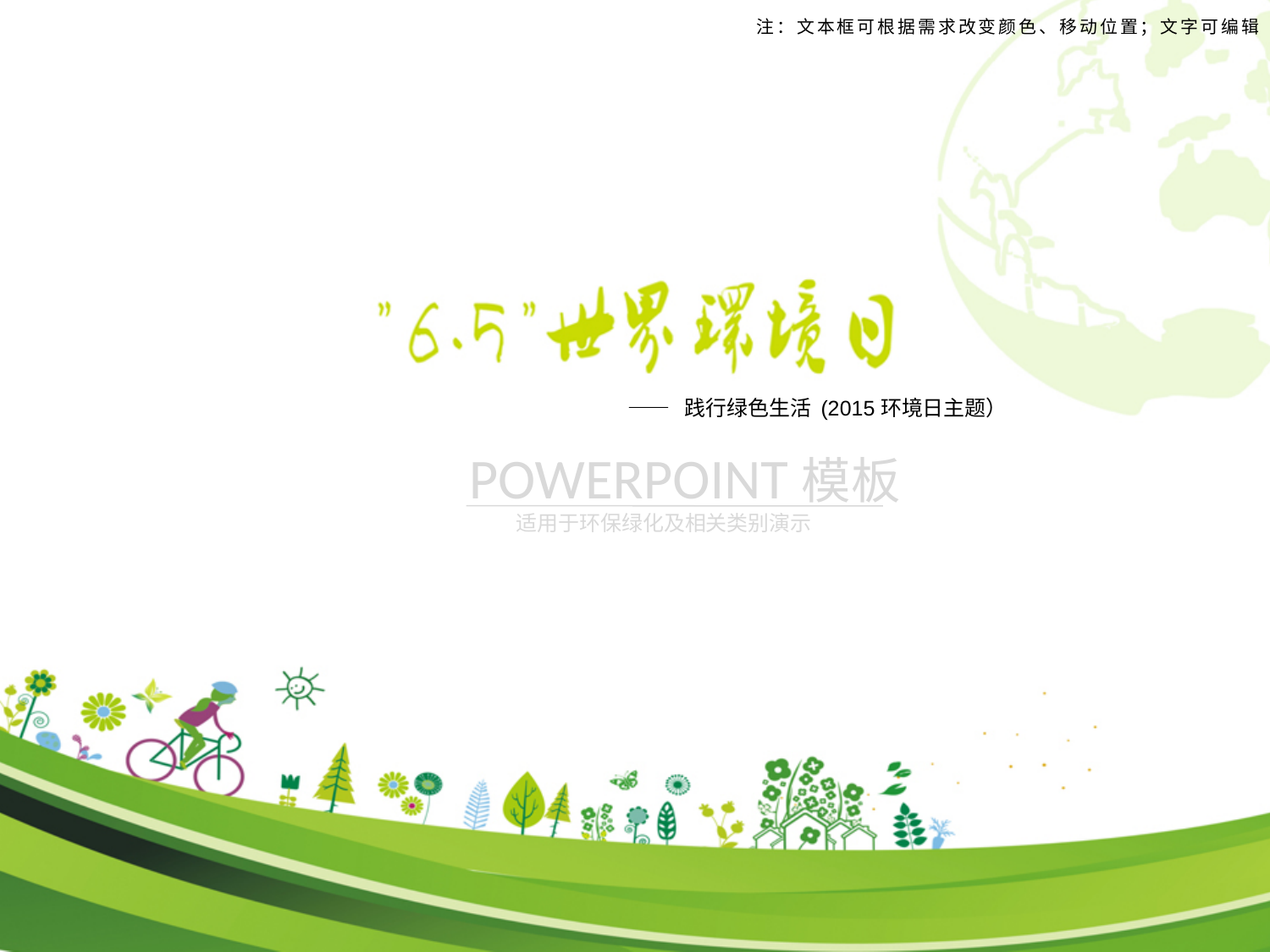

注：文本框可根据需求改变颜色、移动位置；文字可编辑

——  践行绿色生活 (2015环境日主题）
POWERPOINT模板
         适用于环保绿化及相关类别演示